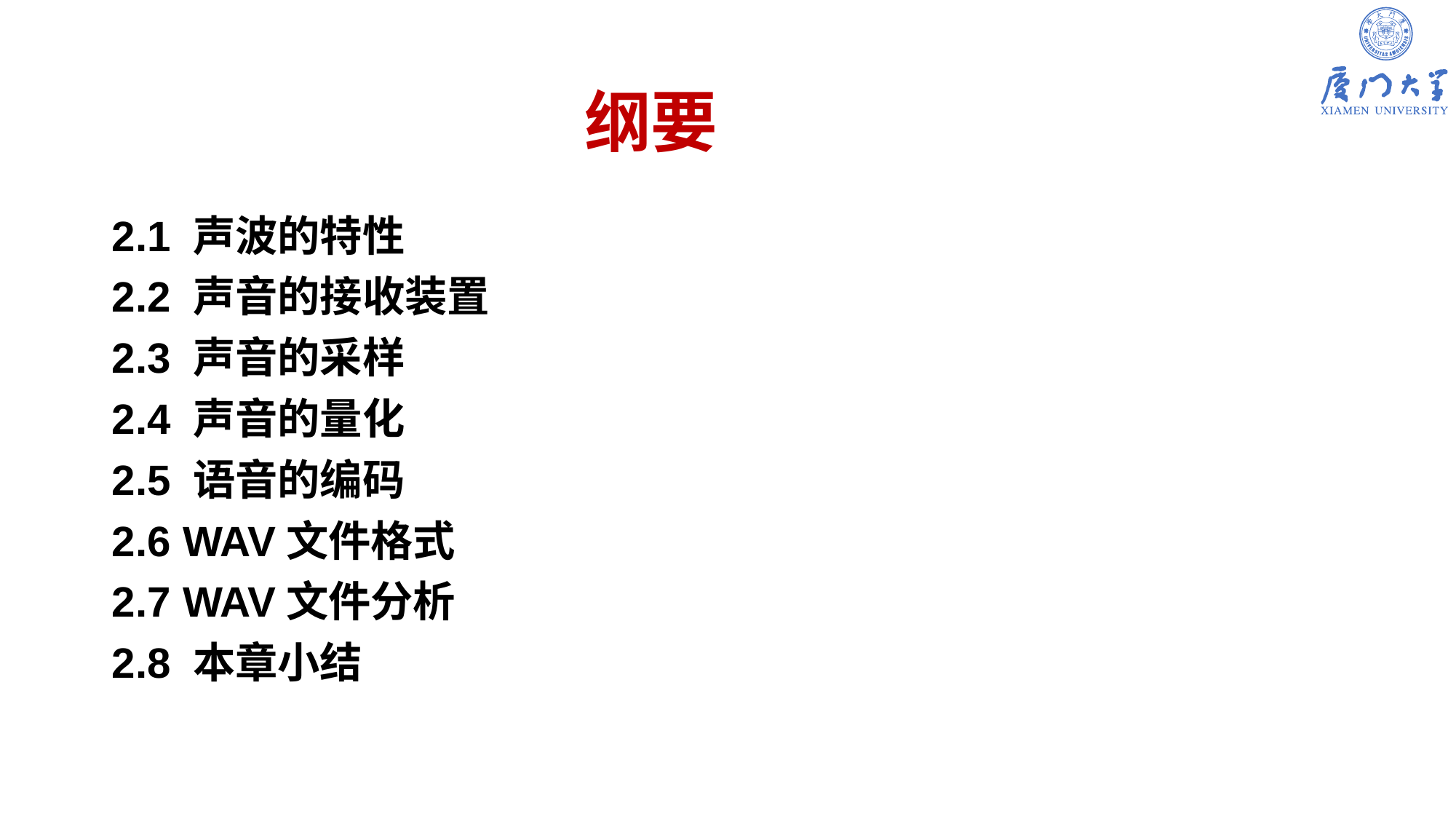

# 纲要
2.1 声波的特性
2.2 声音的接收装置
2.3 声音的采样
2.4 声音的量化
2.5 语音的编码
2.6 WAV文件格式
2.7 WAV文件分析
2.8 本章小结